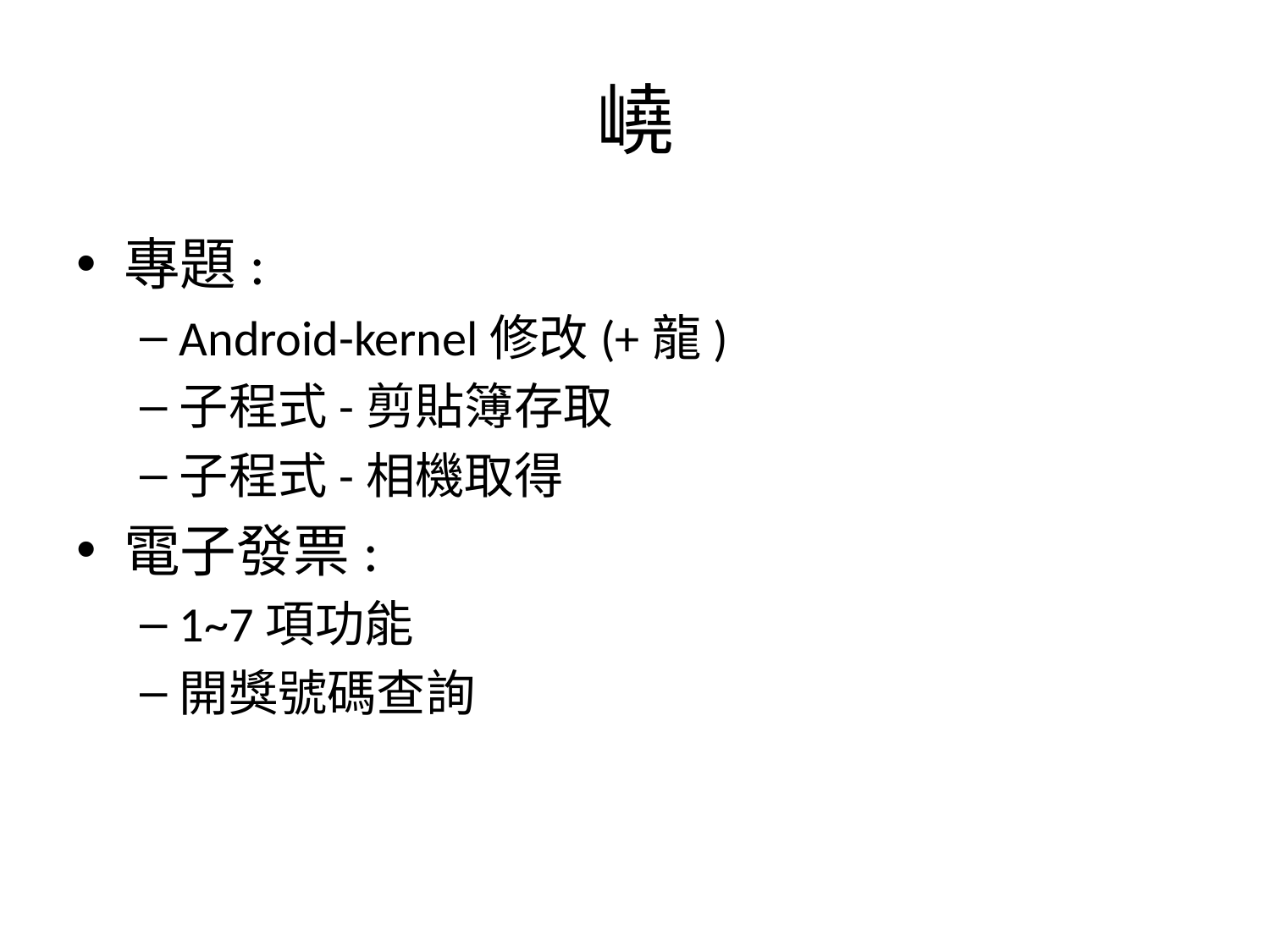

# 嶢
專題:
Android-kernel修改(+龍)
子程式-剪貼簿存取
子程式-相機取得
電子發票:
1~7項功能
開獎號碼查詢